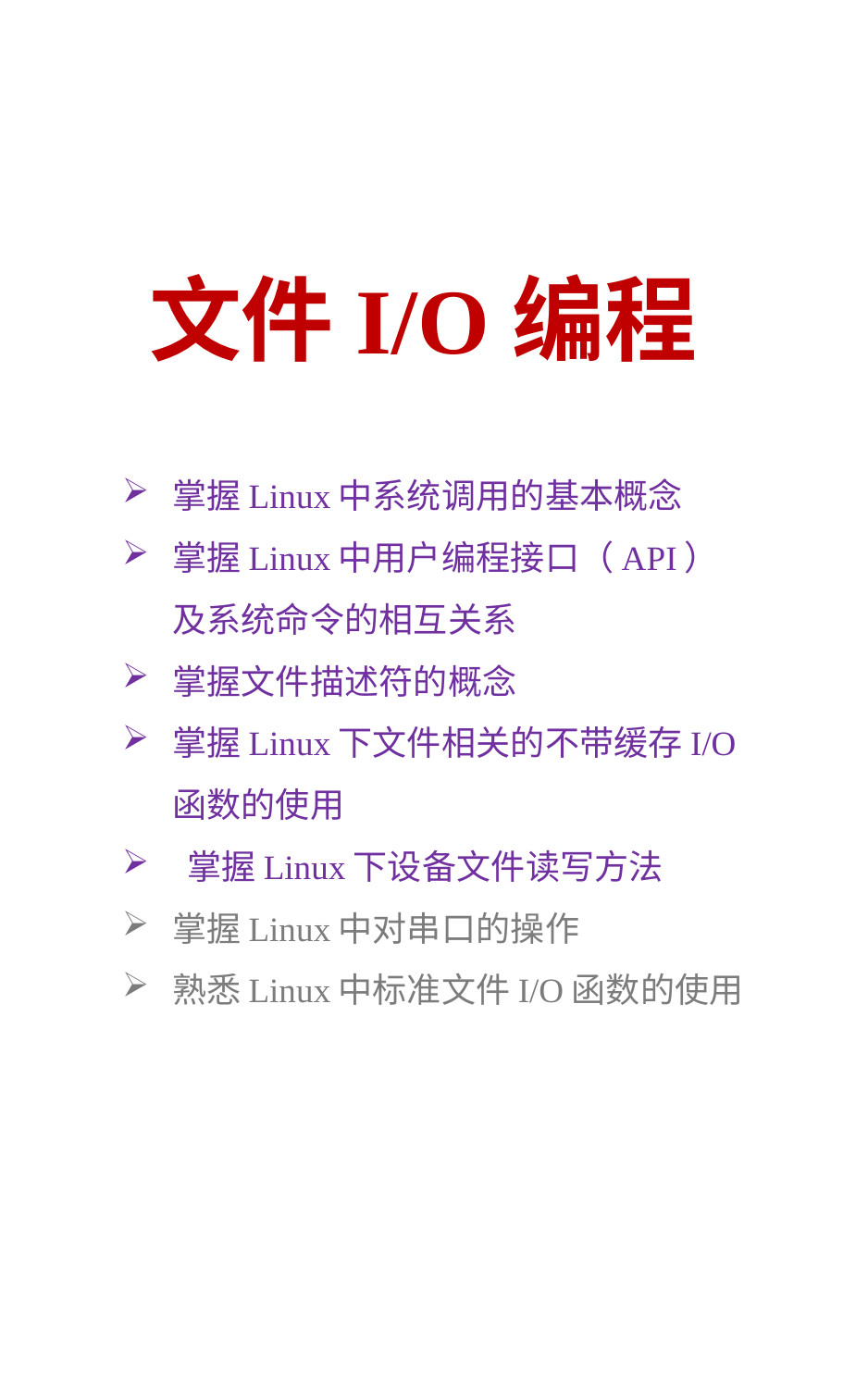

# 文件I/O编程
掌握Linux中系统调用的基本概念
掌握Linux中用户编程接口（API）及系统命令的相互关系
掌握文件描述符的概念
掌握Linux下文件相关的不带缓存I/O函数的使用
 掌握Linux下设备文件读写方法
掌握Linux中对串口的操作
熟悉Linux中标准文件I/O函数的使用